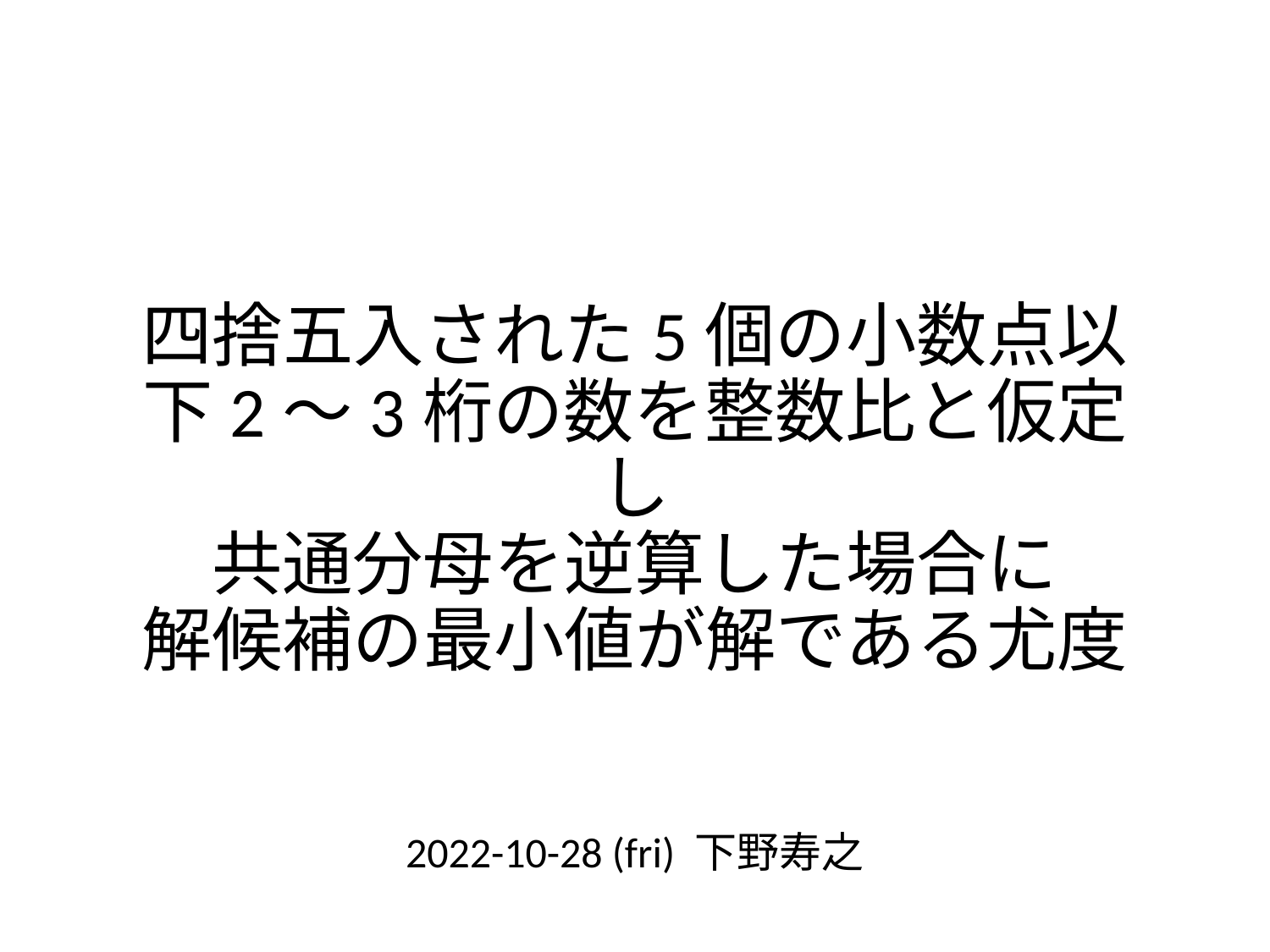

# 四捨五入された5個の小数点以下2〜3桁の数を整数比と仮定し 共通分母を逆算した場合に 解候補の最小値が解である尤度
2022-10-28 (fri) 下野寿之